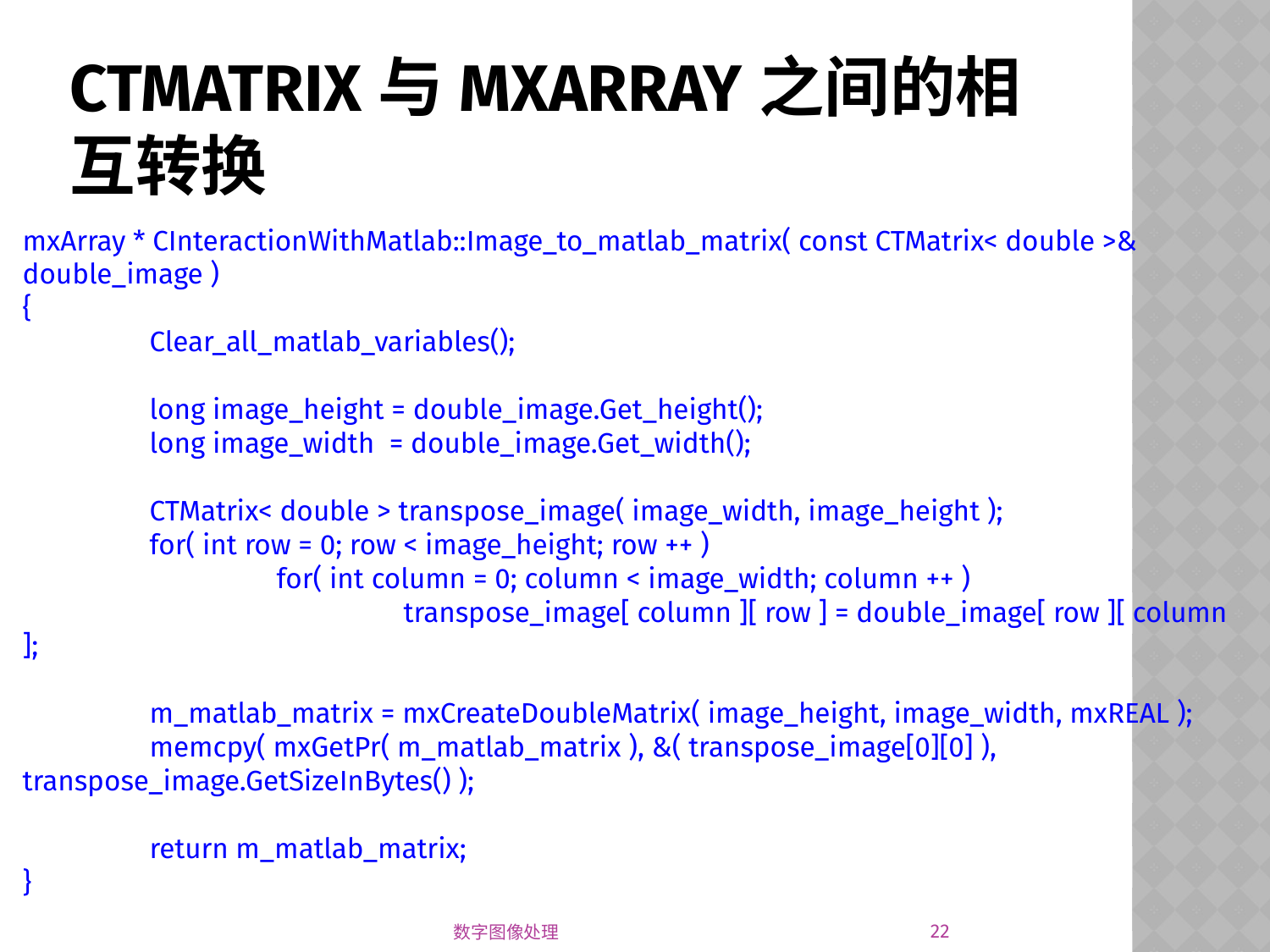

# CTMatrix与mxArray之间的相互转换
mxArray * CInteractionWithMatlab::Image_to_matlab_matrix( const CTMatrix< double >& double_image )
{
	Clear_all_matlab_variables();

	long image_height = double_image.Get_height();
	long image_width  = double_image.Get_width();

	CTMatrix< double > transpose_image( image_width, image_height );
	for( int row = 0; row < image_height; row ++ )
		for( int column = 0; column < image_width; column ++ )
			transpose_image[ column ][ row ] = double_image[ row ][ column ];

	m_matlab_matrix = mxCreateDoubleMatrix( image_height, image_width, mxREAL );
	memcpy( mxGetPr( m_matlab_matrix ), &( transpose_image[0][0] ), transpose_image.GetSizeInBytes() );

	return m_matlab_matrix;
}

22
数字图像处理